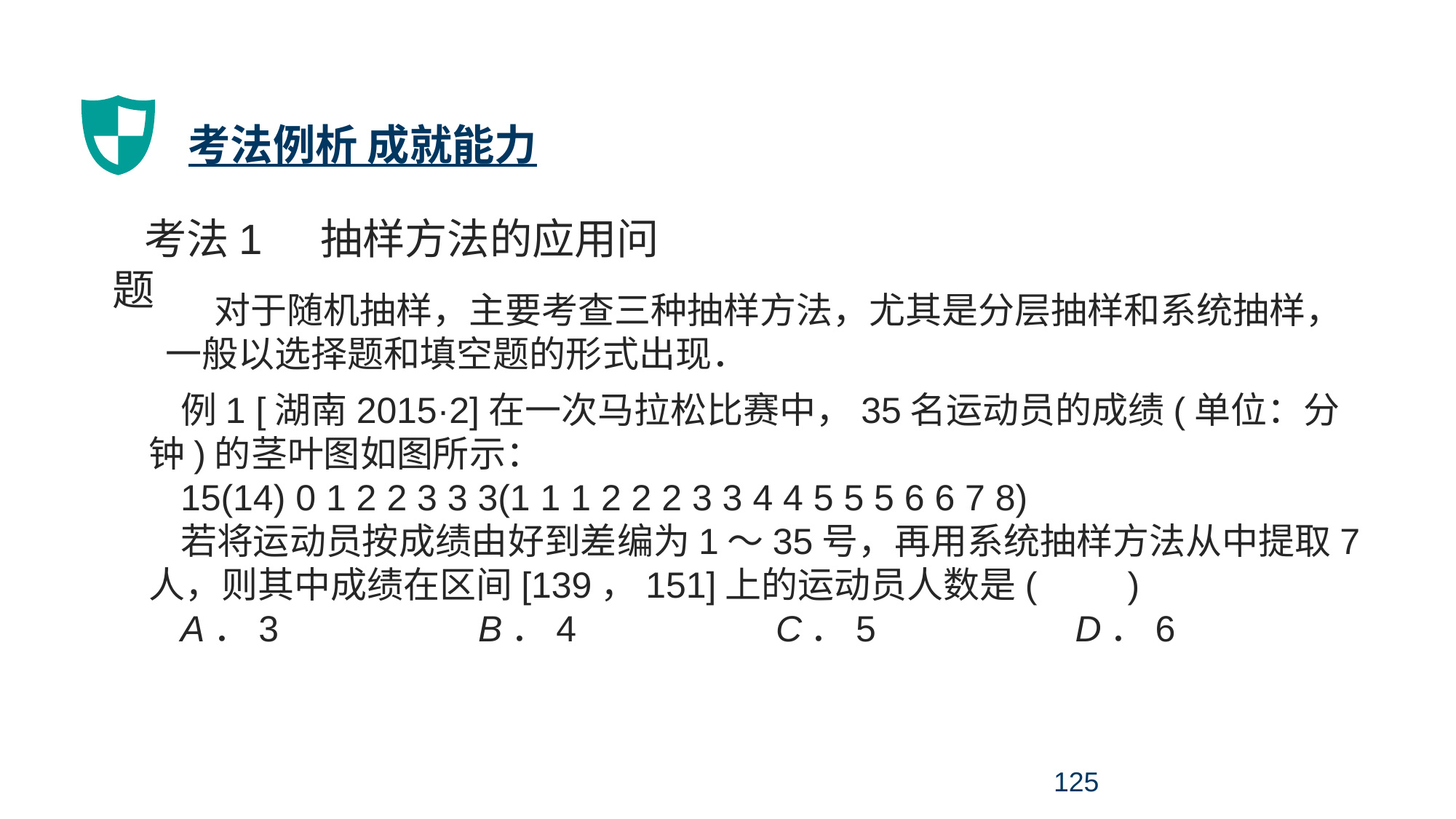

考点四  统计与统计案例

考法例析 成就能力
考法1    抽样方法的应用问题
 对于随机抽样，主要考查三种抽样方法，尤其是分层抽样和系统抽样，一般以选择题和填空题的形式出现．
例1 [湖南2015·2]在一次马拉松比赛中，35名运动员的成绩(单位：分钟)的茎叶图如图所示：
15(14) 0 1 2 2 3 3 3(1 1 1 2 2 2 3 3 4 4 5 5 5 6 6 7 8)
若将运动员按成绩由好到差编为1～35号，再用系统抽样方法从中提取7人，则其中成绩在区间[139，151]上的运动员人数是(　　)
A．3　　　　　B．4　　　　　C．5　　　　　D．6
125